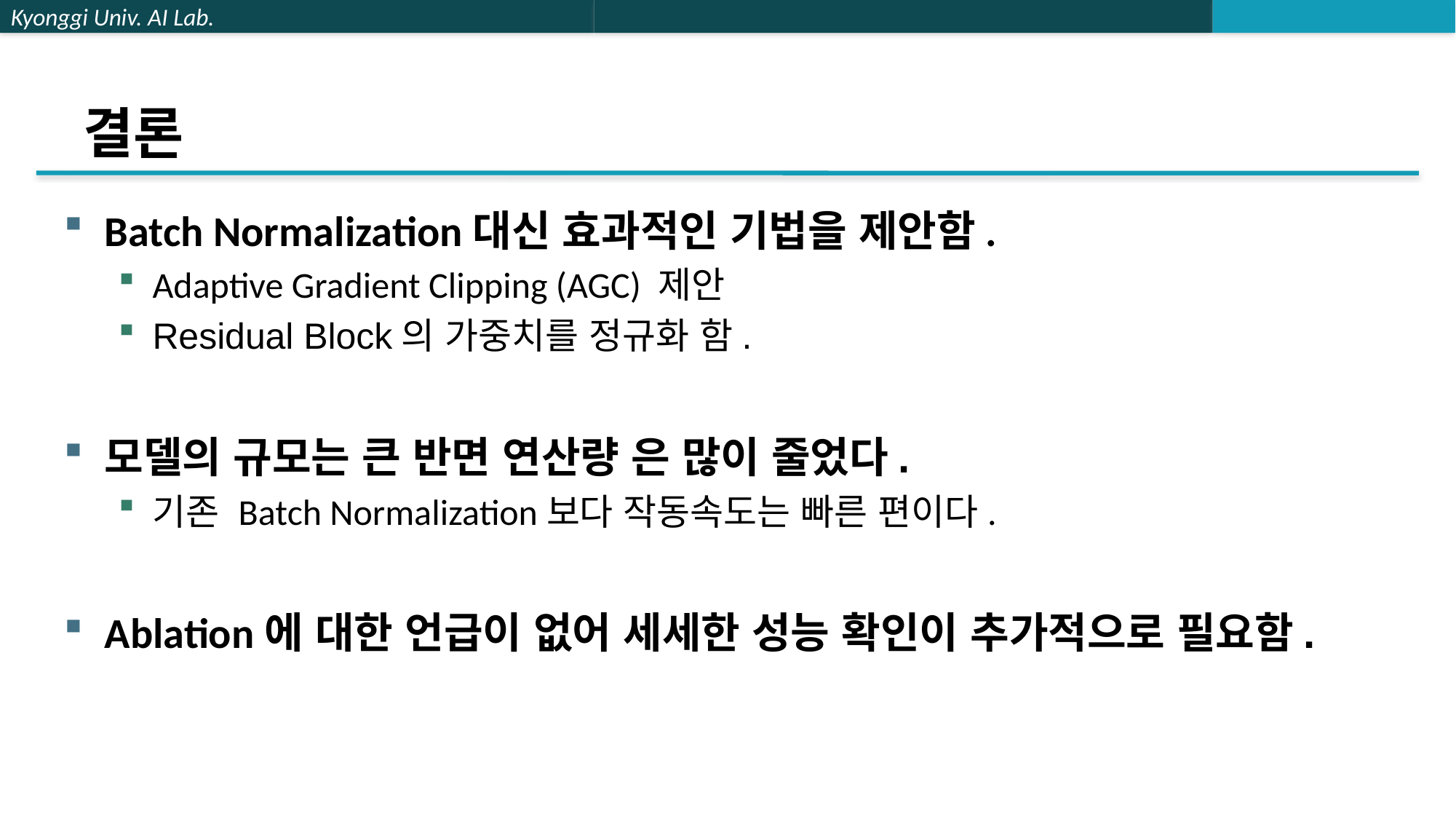

# 결론
Batch Normalization대신 효과적인 기법을 제안함.
Adaptive Gradient Clipping (AGC) 제안
Residual Block의 가중치를 정규화 함.

모델의 규모는 큰 반면 연산량 은 많이 줄었다.
기존 Batch Normalization보다 작동속도는 빠른 편이다.

Ablation에 대한 언급이 없어 세세한 성능 확인이 추가적으로 필요함.